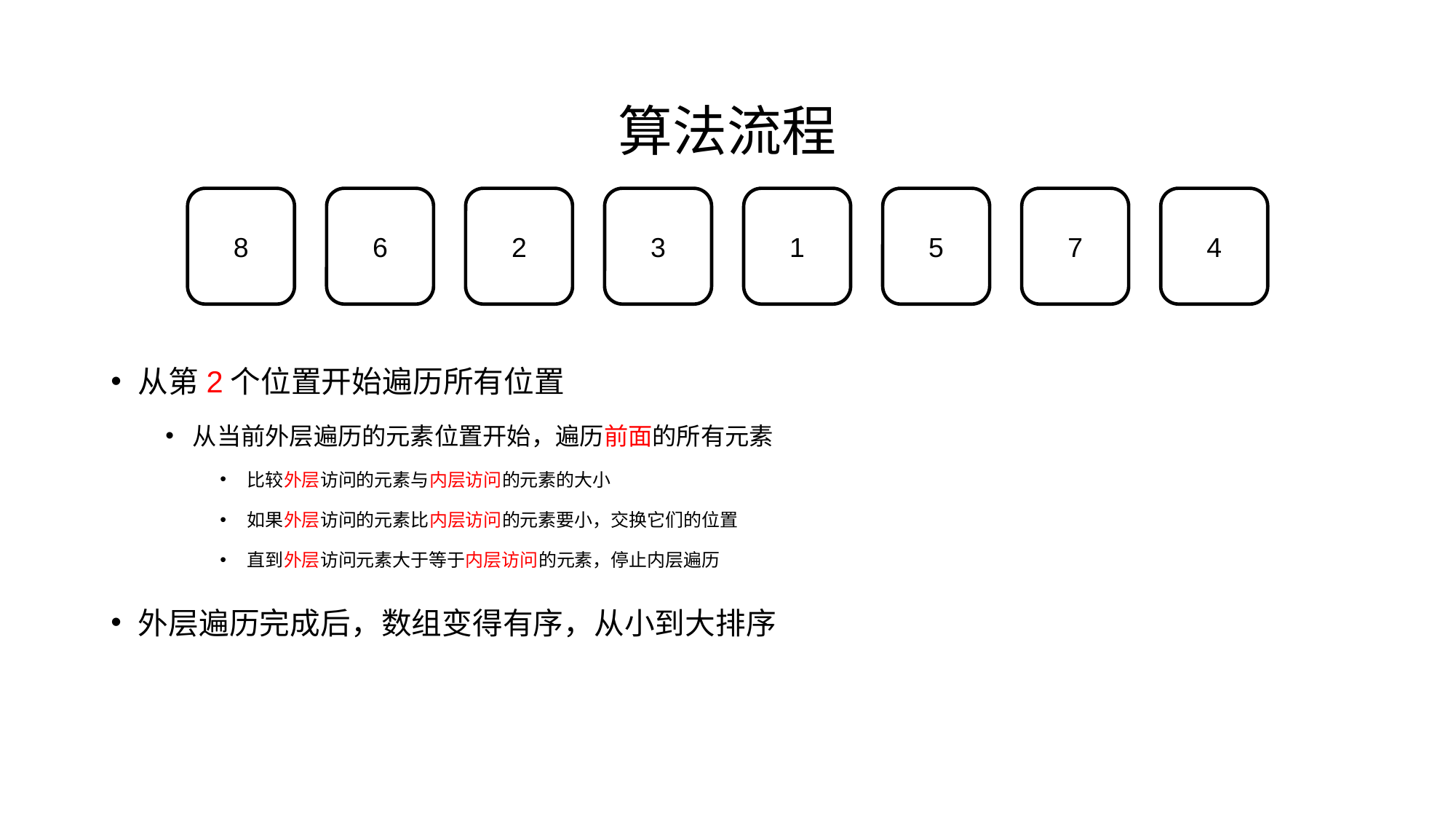

# 算法流程
8
6
2
3
1
5
7
4
从第2个位置开始遍历所有位置
从当前外层遍历的元素位置开始，遍历前面的所有元素
比较外层访问的元素与内层访问的元素的大小
如果外层访问的元素比内层访问的元素要小，交换它们的位置
直到外层访问元素大于等于内层访问的元素，停止内层遍历
外层遍历完成后，数组变得有序，从小到大排序